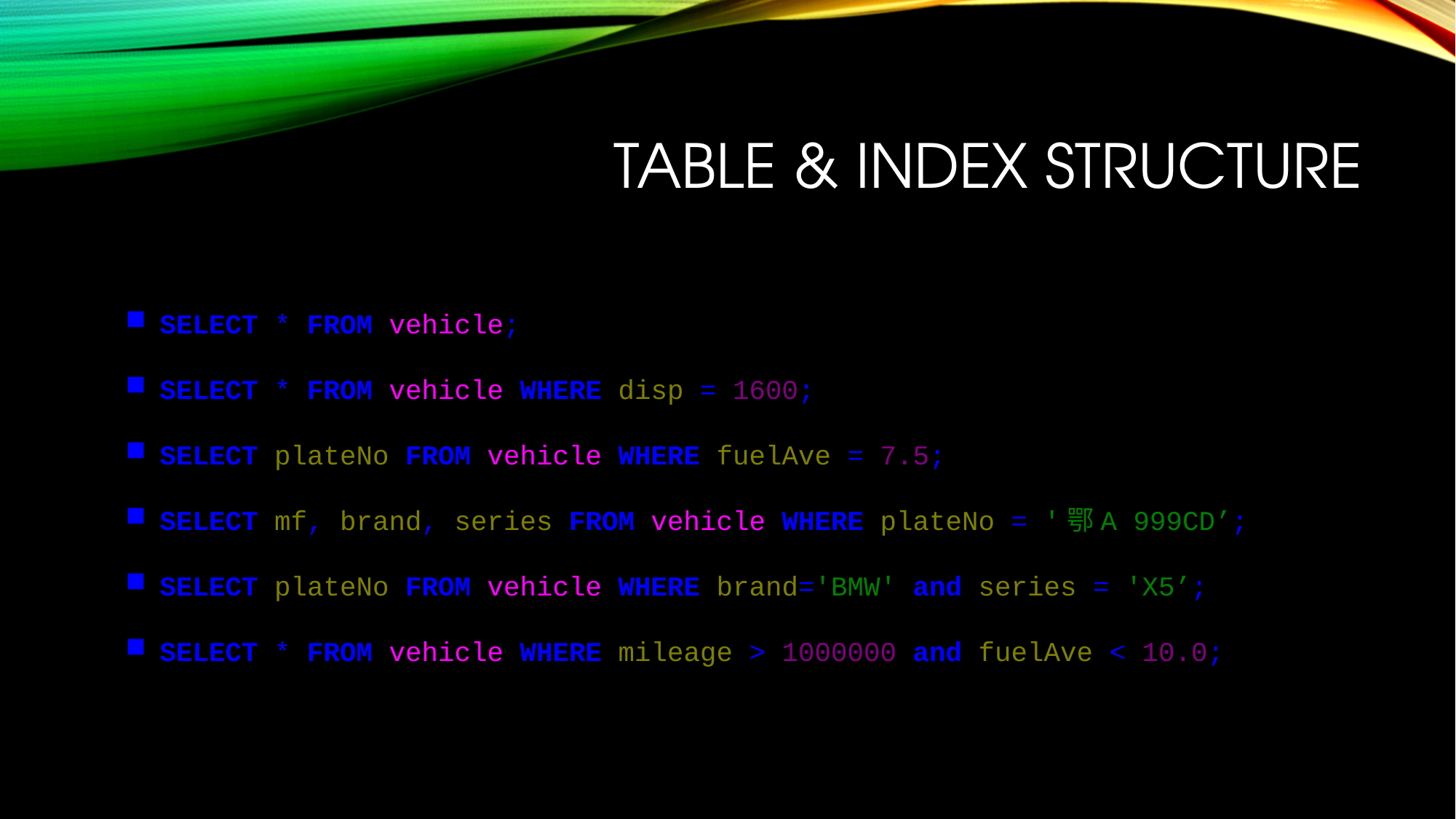

# Table & index Structure
SELECT * FROM vehicle;

SELECT * FROM vehicle WHERE disp = 1600;

SELECT plateNo FROM vehicle WHERE fuelAve = 7.5;

SELECT mf, brand, series FROM vehicle WHERE plateNo = '鄂A 999CD’;

SELECT plateNo FROM vehicle WHERE brand='BMW' and series = 'X5’;

SELECT * FROM vehicle WHERE mileage > 1000000 and fuelAve < 10.0;